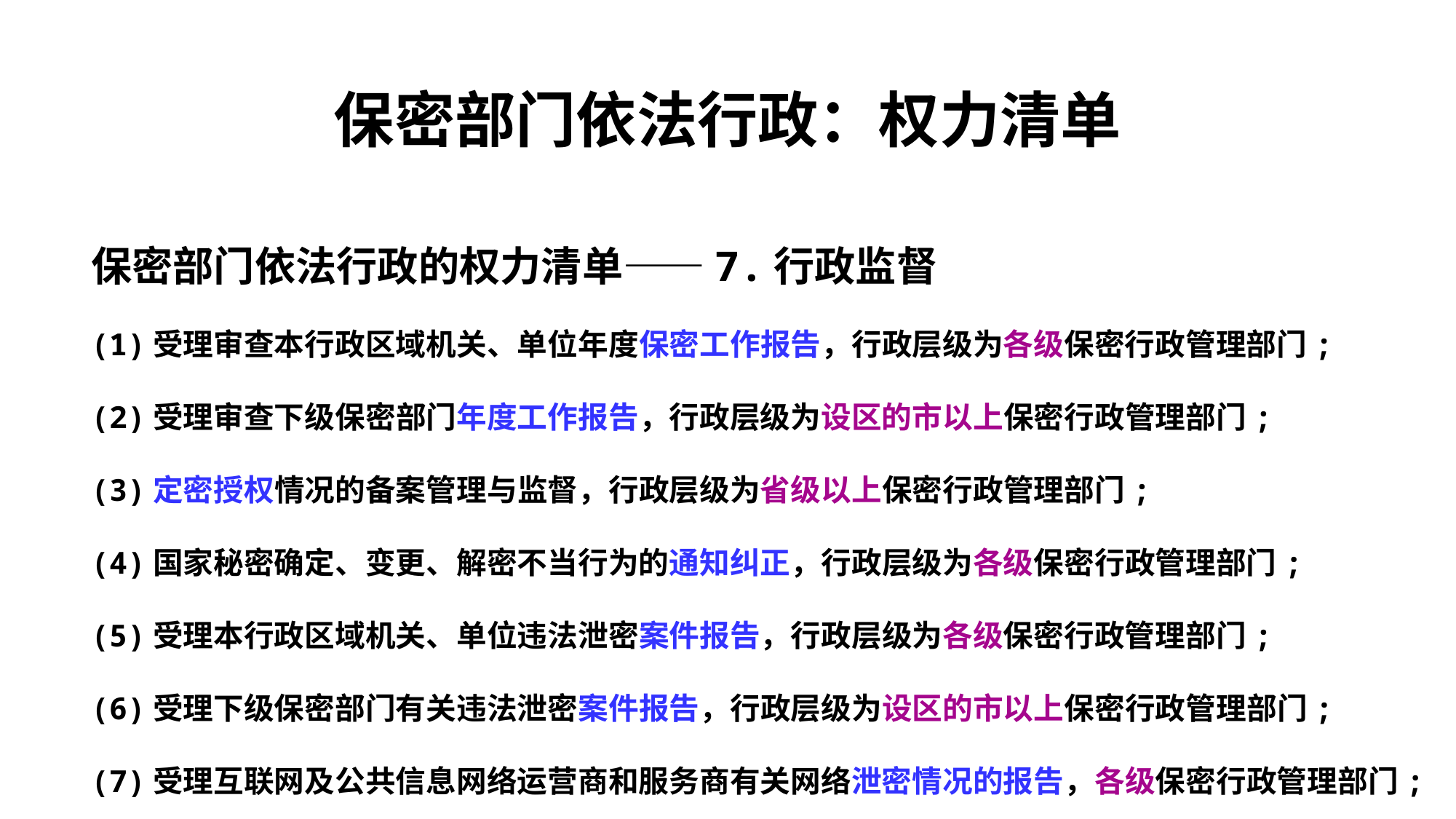

# 保密部门依法行政：权力清单
保密部门依法行政的权力清单——7.行政监督
(1)受理审查本行政区域机关、单位年度保密工作报告，行政层级为各级保密行政管理部门;
(2)受理审查下级保密部门年度工作报告，行政层级为设区的市以上保密行政管理部门;
(3)定密授权情况的备案管理与监督，行政层级为省级以上保密行政管理部门;
(4)国家秘密确定、变更、解密不当行为的通知纠正，行政层级为各级保密行政管理部门;
(5)受理本行政区域机关、单位违法泄密案件报告，行政层级为各级保密行政管理部门;
(6)受理下级保密部门有关违法泄密案件报告，行政层级为设区的市以上保密行政管理部门;
(7)受理互联网及公共信息网络运营商和服务商有关网络泄密情况的报告，各级保密行政管理部门;